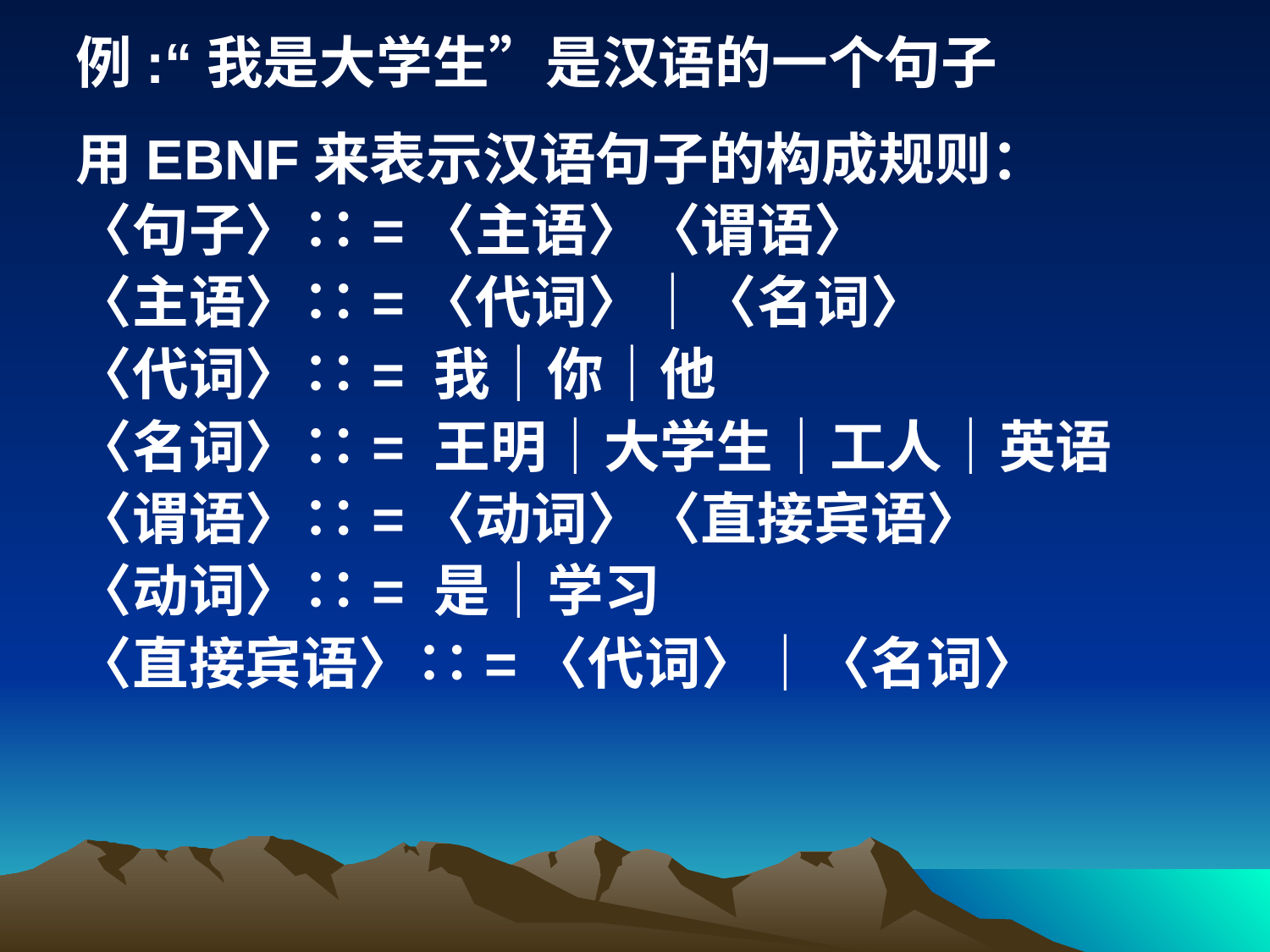

例:“我是大学生”是汉语的一个句子
用EBNF来表示汉语句子的构成规则：
〈句子〉∷=〈主语〉〈谓语〉
〈主语〉∷=〈代词〉｜〈名词〉
〈代词〉∷= 我｜你｜他
〈名词〉∷= 王明｜大学生｜工人｜英语
〈谓语〉∷=〈动词〉〈直接宾语〉
〈动词〉∷= 是｜学习
〈直接宾语〉∷=〈代词〉｜〈名词〉